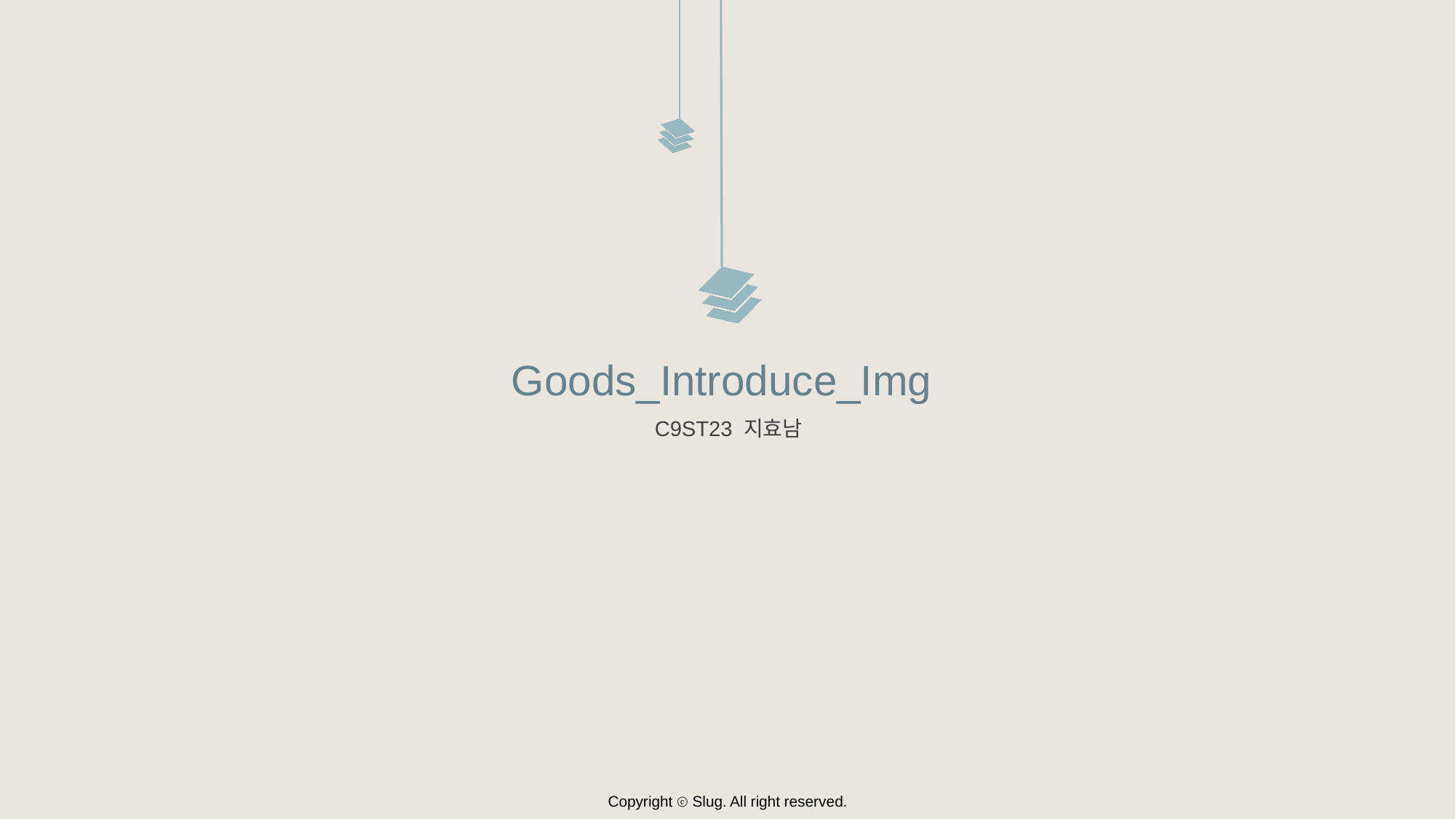

Goods_Introduce_Img
C9ST23 지효남
Copyright ⓒ Slug. All right reserved.